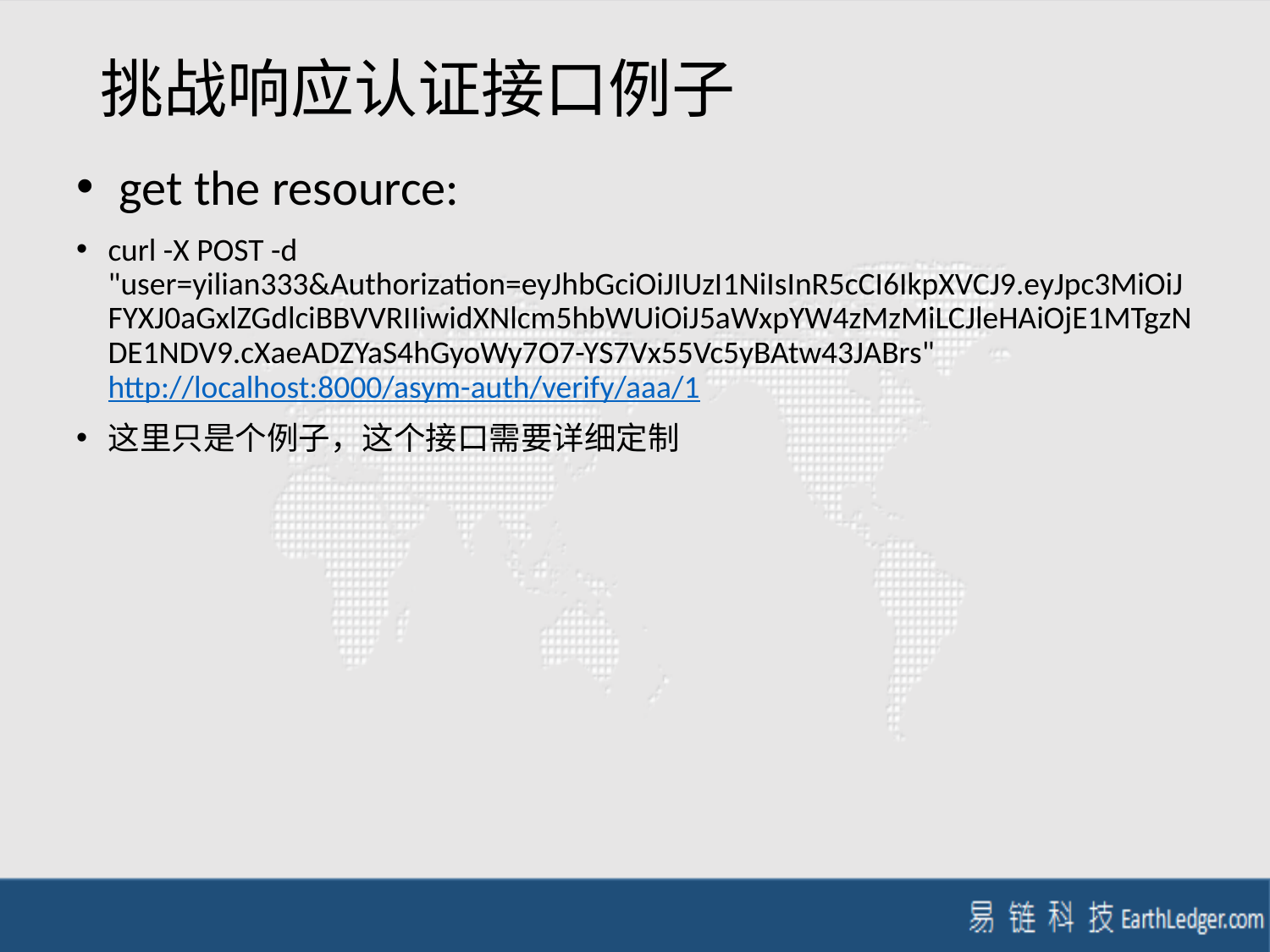

# 挑战响应认证接口例子
 get the resource:
curl -X POST -d "user=yilian333&Authorization=eyJhbGciOiJIUzI1NiIsInR5cCI6IkpXVCJ9.eyJpc3MiOiJFYXJ0aGxlZGdlciBBVVRIIiwidXNlcm5hbWUiOiJ5aWxpYW4zMzMiLCJleHAiOjE1MTgzNDE1NDV9.cXaeADZYaS4hGyoWy7O7-YS7Vx55Vc5yBAtw43JABrs"  http://localhost:8000/asym-auth/verify/aaa/1
这里只是个例子，这个接口需要详细定制